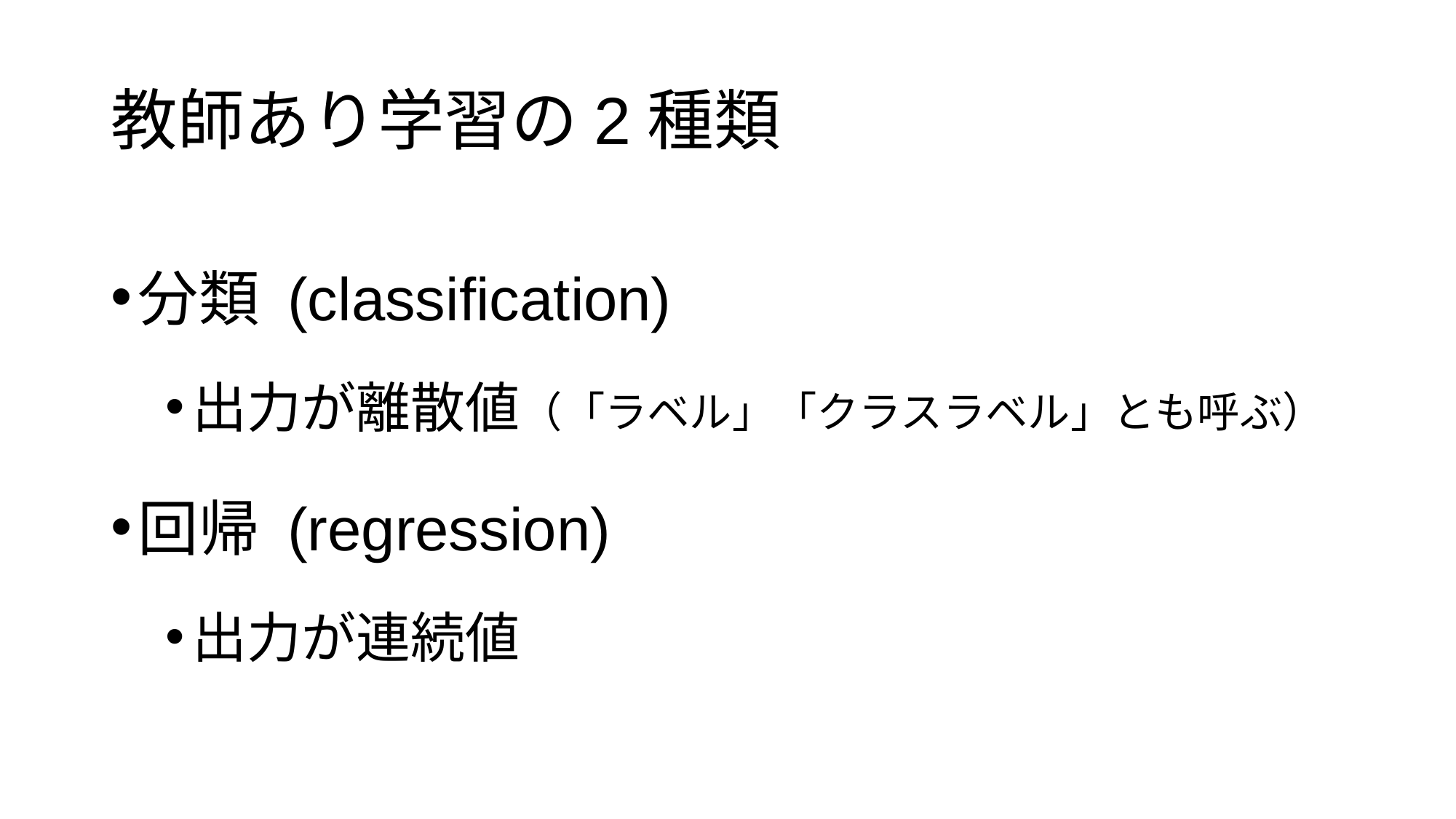

# 教師あり学習の2種類
分類 (classification)
出力が離散値（「ラベル」「クラスラベル」とも呼ぶ）
回帰 (regression)
出力が連続値